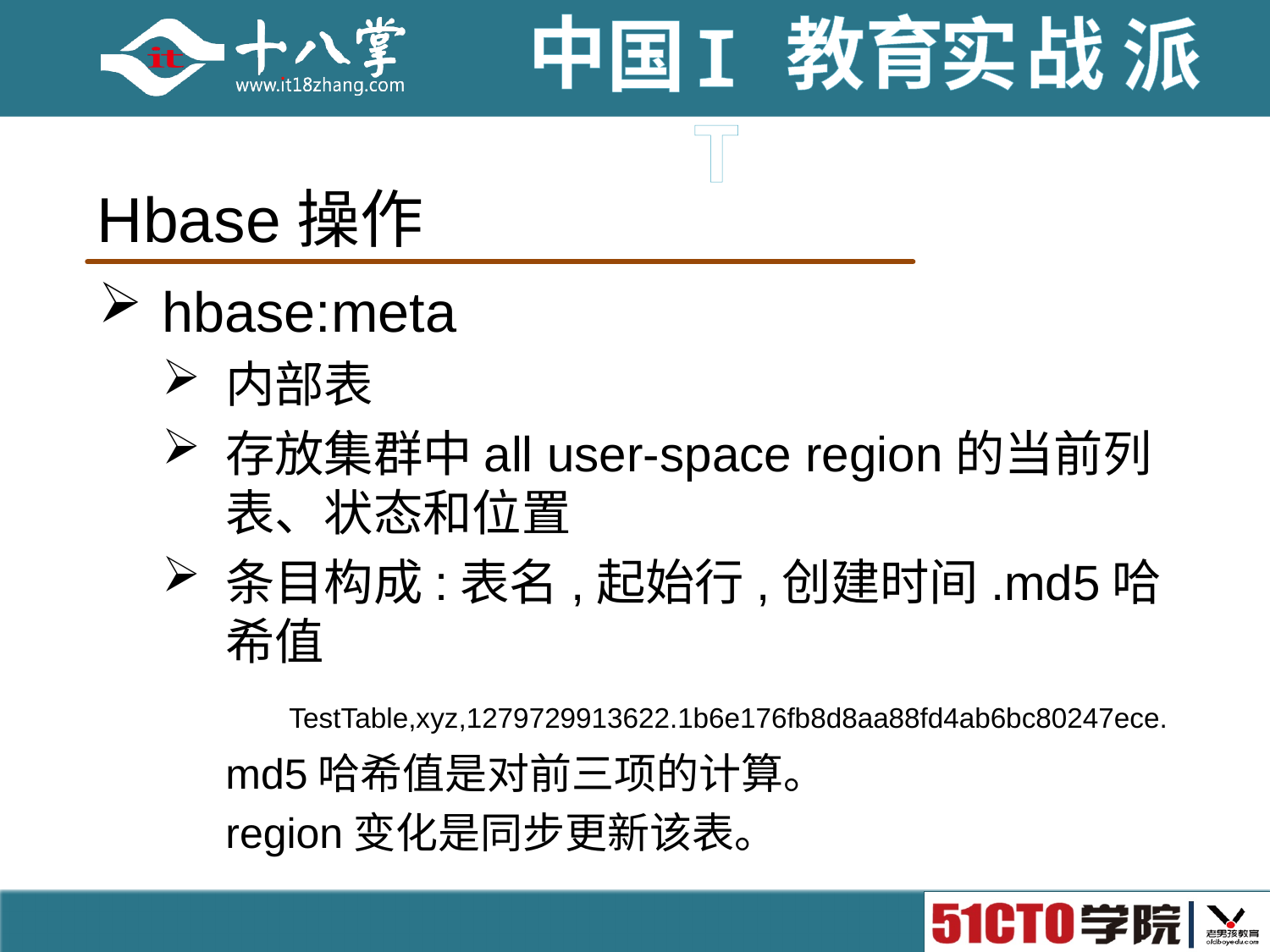

# Hbase操作
hbase:meta
内部表
存放集群中all user-space region的当前列表、状态和位置
条目构成:表名,起始行,创建时间.md5哈希值
	TestTable,xyz,1279729913622.1b6e176fb8d8aa88fd4ab6bc80247ece.
md5哈希值是对前三项的计算。
region变化是同步更新该表。